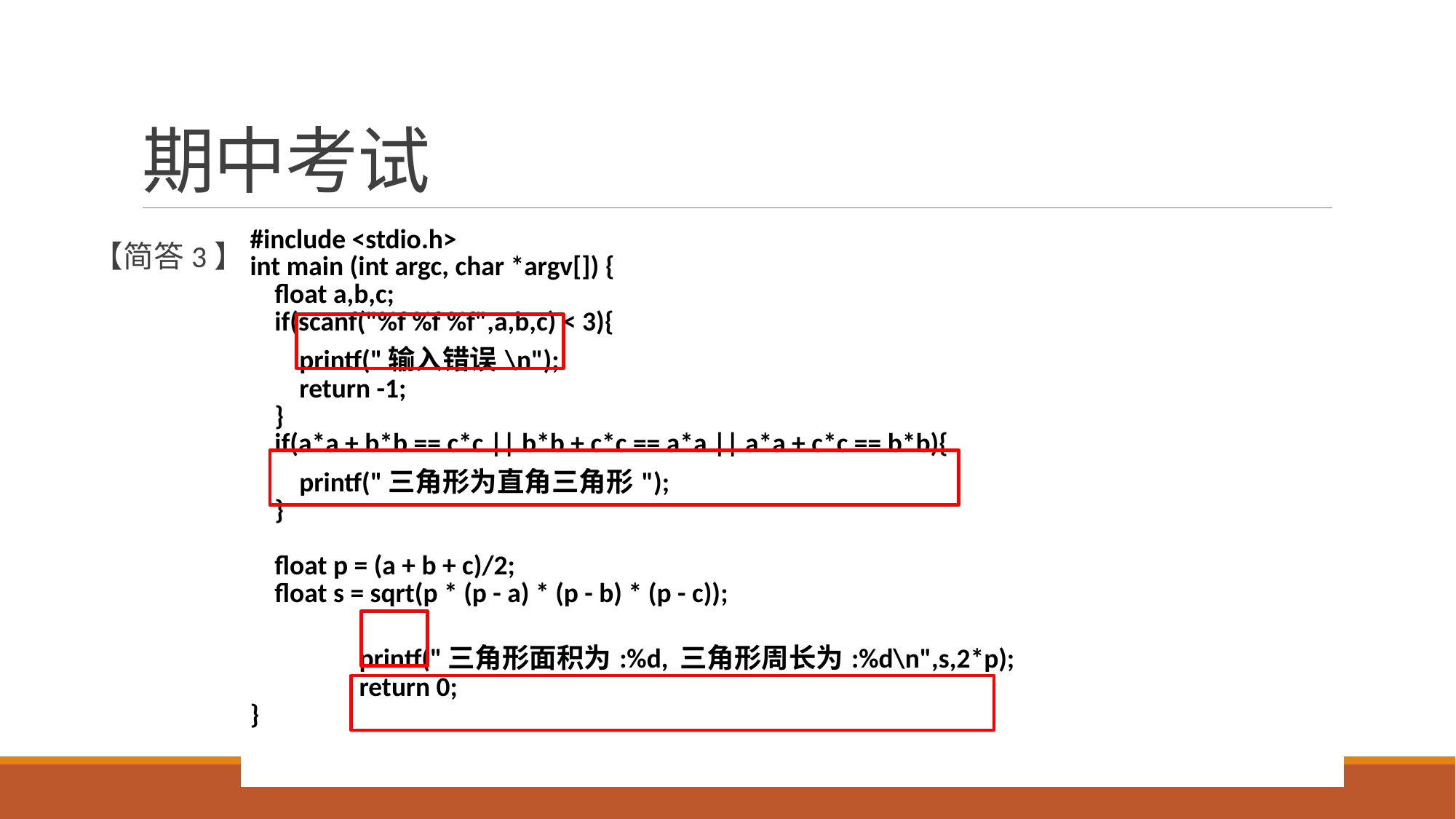

# 期中考试
| #include <stdio.h> int main (int argc, char \*argv[]) { float a,b,c; if(scanf("%f %f %f",a,b,c) < 3){ printf("输入错误\n"); return -1; } if(a\*a + b\*b == c\*c || b\*b + c\*c == a\*a || a\*a + c\*c == b\*b){ printf("三角形为直角三角形"); } float p = (a + b + c)/2; float s = sqrt(p \* (p - a) \* (p - b) \* (p - c)); printf("三角形面积为:%d, 三角形周长为:%d\n",s,2\*p); return 0; } |
| --- |
【简答3】